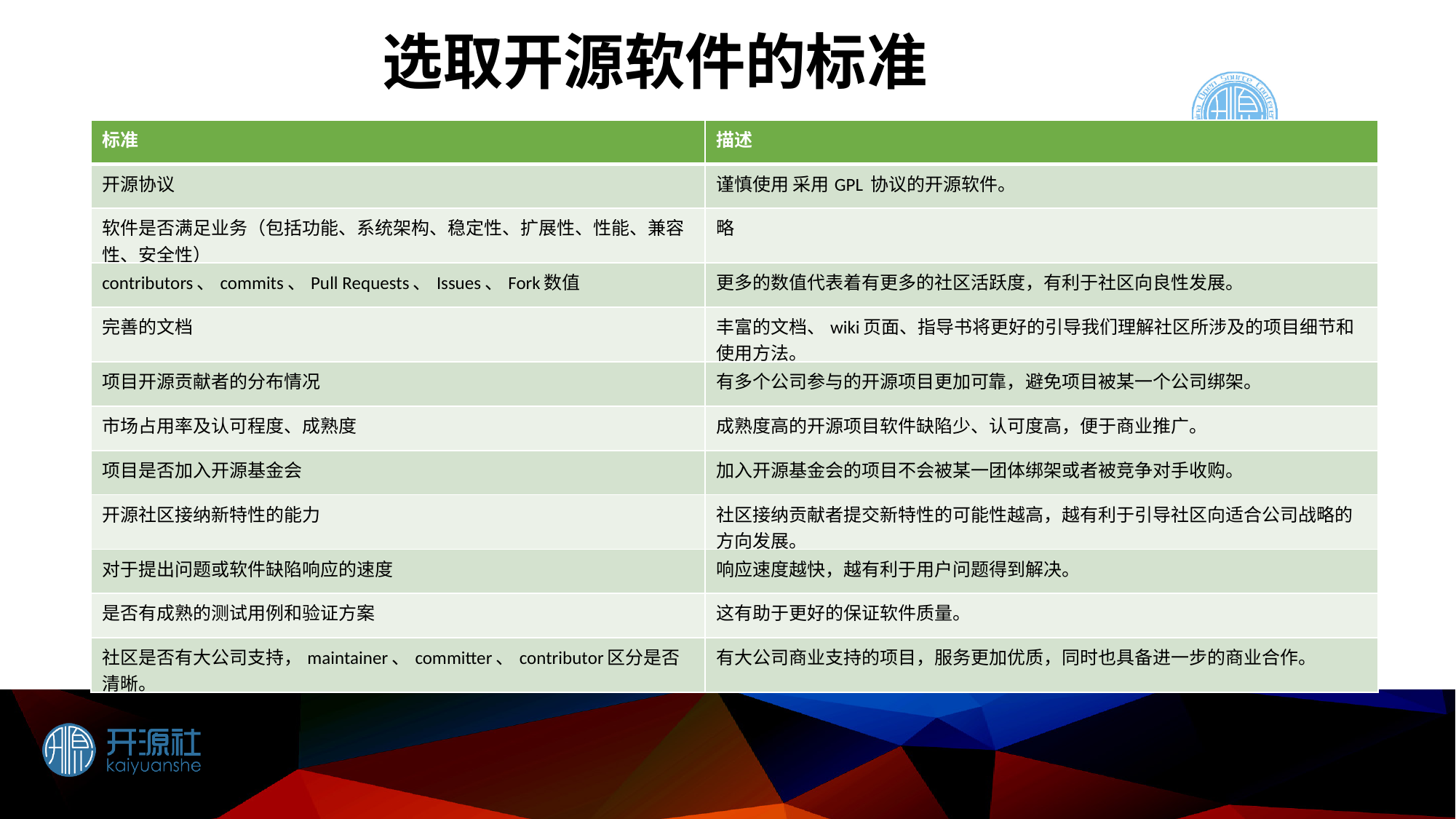

选取开源软件的标准
| 标准 | 描述 |
| --- | --- |
| 开源协议 | 谨慎使用 采用GPL 协议的开源软件。 |
| 软件是否满足业务（包括功能、系统架构、稳定性、扩展性、性能、兼容性、安全性） | 略 |
| contributors、commits、Pull Requests、Issues、Fork数值 | 更多的数值代表着有更多的社区活跃度，有利于社区向良性发展。 |
| 完善的文档 | 丰富的文档、wiki页面、指导书将更好的引导我们理解社区所涉及的项目细节和使用方法。 |
| 项目开源贡献者的分布情况 | 有多个公司参与的开源项目更加可靠，避免项目被某一个公司绑架。 |
| 市场占用率及认可程度、成熟度 | 成熟度高的开源项目软件缺陷少、认可度高，便于商业推广。 |
| 项目是否加入开源基金会 | 加入开源基金会的项目不会被某一团体绑架或者被竞争对手收购。 |
| 开源社区接纳新特性的能力 | 社区接纳贡献者提交新特性的可能性越高，越有利于引导社区向适合公司战略的方向发展。 |
| 对于提出问题或软件缺陷响应的速度 | 响应速度越快，越有利于用户问题得到解决。 |
| 是否有成熟的测试用例和验证方案 | 这有助于更好的保证软件质量。 |
| 社区是否有大公司支持，maintainer、committer、contributor区分是否清晰。 | 有大公司商业支持的项目，服务更加优质，同时也具备进一步的商业合作。 |